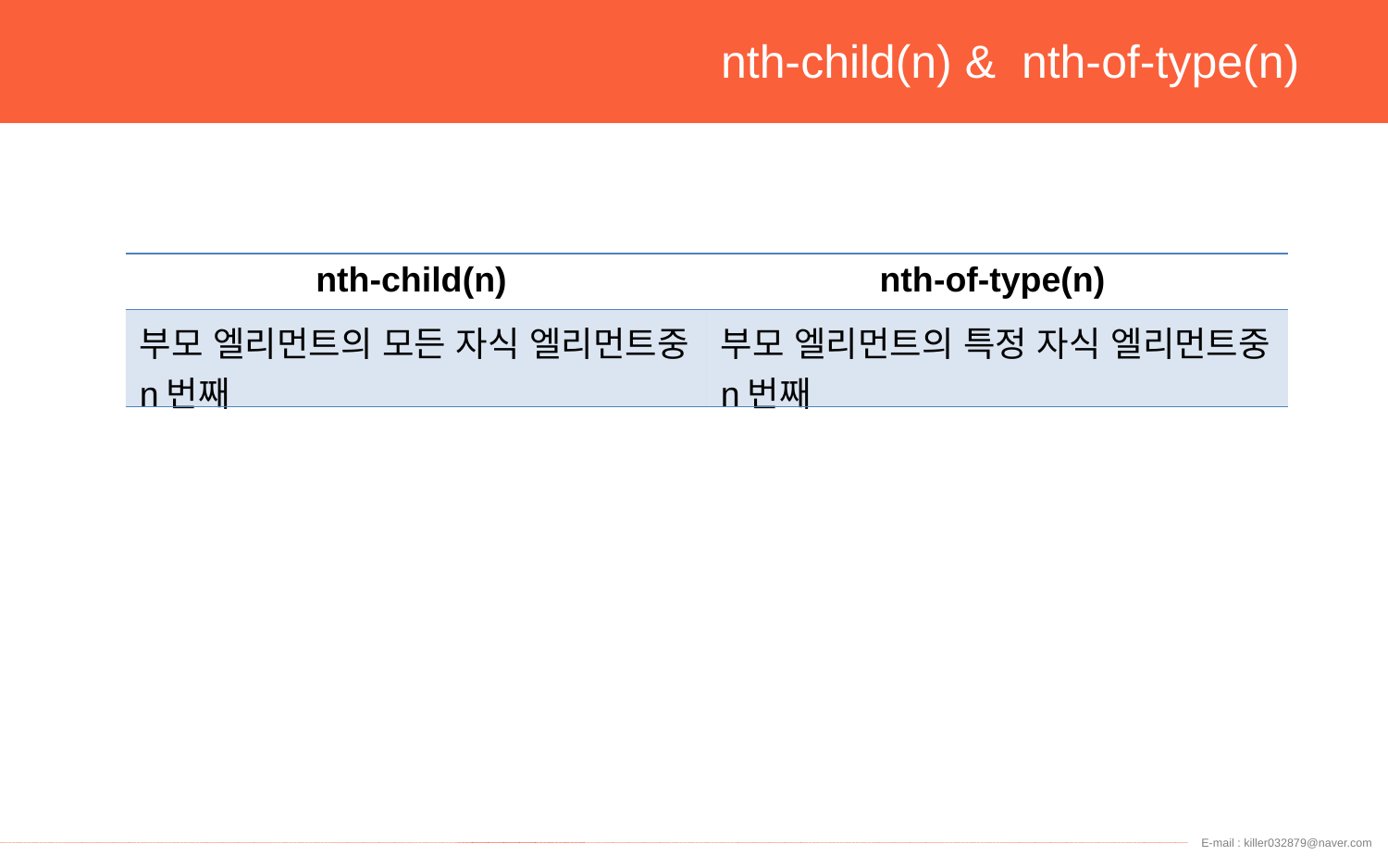

nth-child(n) &  nth-of-type(n)
| nth-child(n) | nth-of-type(n) |
| --- | --- |
| 부모 엘리먼트의 모든 자식 엘리먼트중 n번째 | 부모 엘리먼트의 특정 자식 엘리먼트중 n번째 |